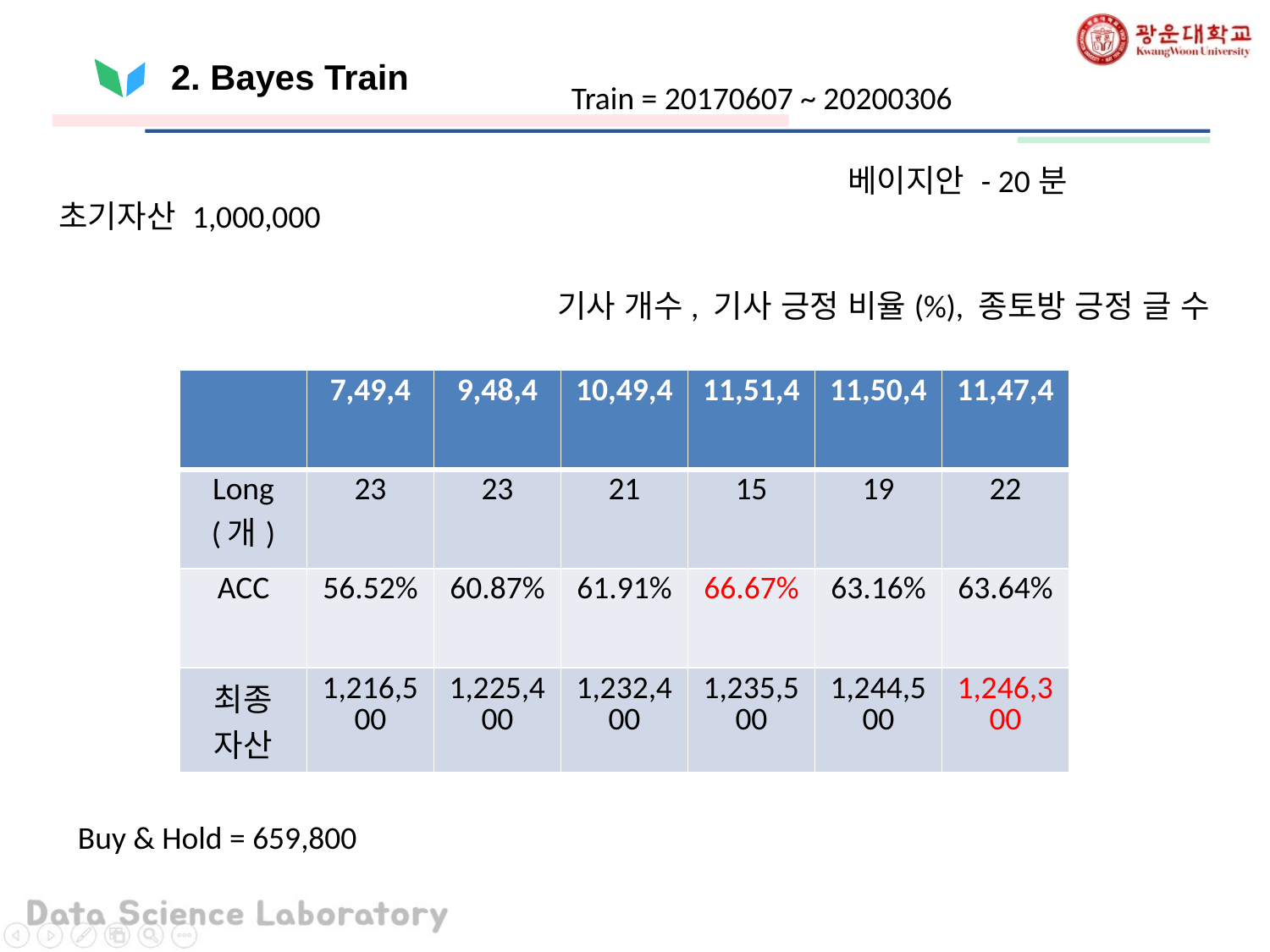

# 2. Bayes Train
Train = 20170607 ~ 20200306
베이지안 - 20분
초기자산 1,000,000
기사 개수, 기사 긍정 비율(%), 종토방 긍정 글 수
|  | 7,49,4 | 9,48,4 | 10,49,4 | 11,51,4 | 11,50,4 | 11,47,4 |
| --- | --- | --- | --- | --- | --- | --- |
| Long (개) | 23 | 23 | 21 | 15 | 19 | 22 |
| ACC | 56.52% | 60.87% | 61.91% | 66.67% | 63.16% | 63.64% |
| 최종 자산 | 1,216,500 | 1,225,400 | 1,232,400 | 1,235,500 | 1,244,500 | 1,246,300 |
Buy & Hold = 659,800